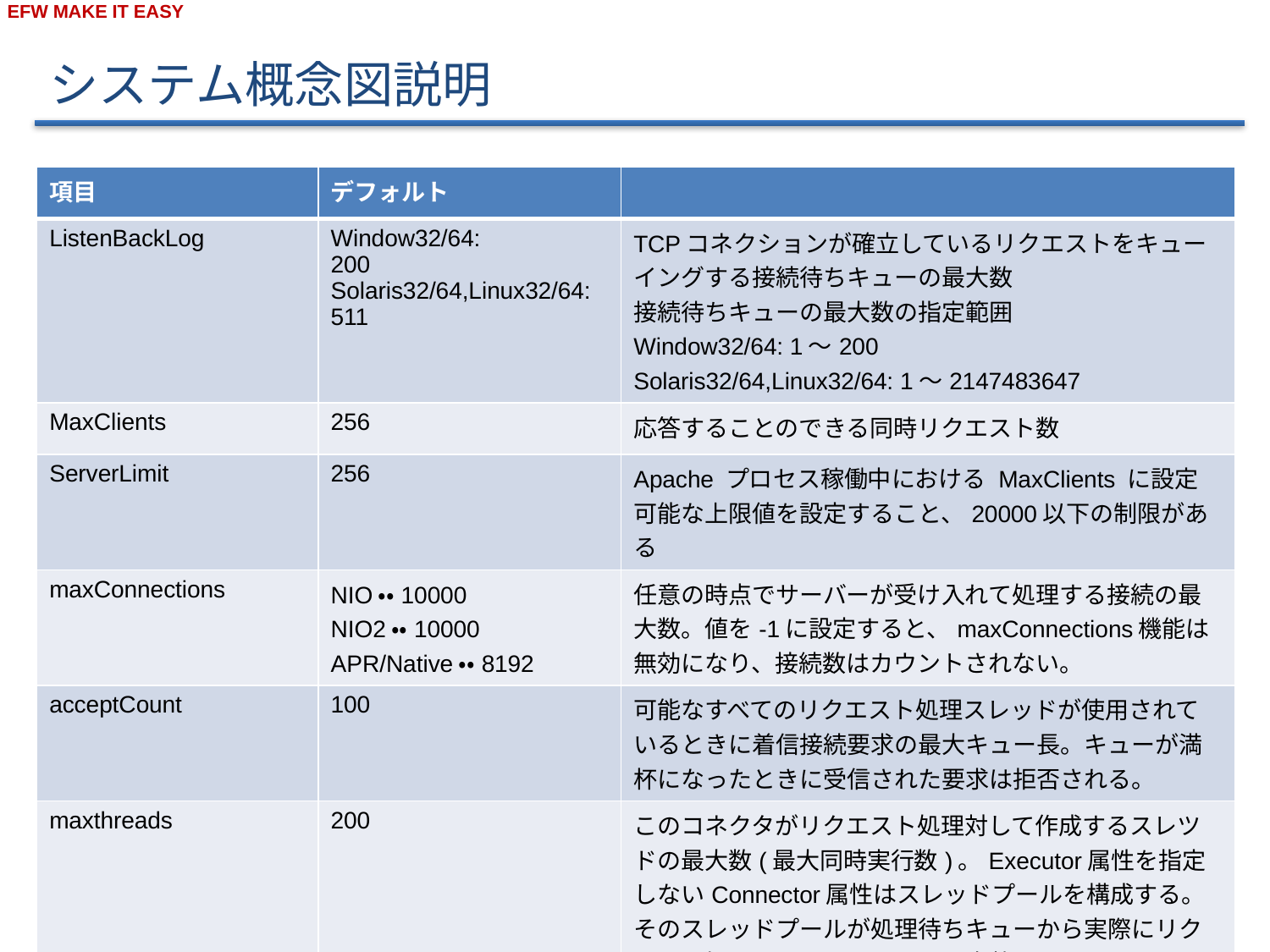

システム概念図説明
| 項目 | デフォルト |  |
| --- | --- | --- |
| ListenBackLog | Window32/64: 200 Solaris32/64,Linux32/64: 511 | TCPコネクションが確立しているリクエストをキューイングする接続待ちキューの最大数 接続待ちキューの最大数の指定範囲 Window32/64: 1～200 Solaris32/64,Linux32/64: 1～2147483647 |
| MaxClients | 256 | 応答することのできる同時リクエスト数 |
| ServerLimit | 256 | Apache プロセス稼働中における MaxClients に設定可能な上限値を設定すること、20000以下の制限がある |
| maxConnections | NIO・・10000 NIO2・・10000 APR/Native・・8192 | 任意の時点でサーバーが受け入れて処理する接続の最大数。値を-1に設定すると、maxConnections機能は無効になり、接続数はカウントされない。 |
| acceptCount | 100 | 可能なすべてのリクエスト処理スレッドが使用されているときに着信接続要求の最大キュー長。キューが満杯になったときに受信された要求は拒否される。 |
| maxthreads | 200 | このコネクタがリクエスト処理対して作成するスレツドの最大数(最大同時実行数)。Executor属性を指定しないConnector属性はスレッドプールを構成する。 そのスレッドプールが処理待ちキューから実際にリクエスト処理をするスレッドの最大数。 |
| max\_connections | 100 | データベースサーバに同時接続する最大数。 |